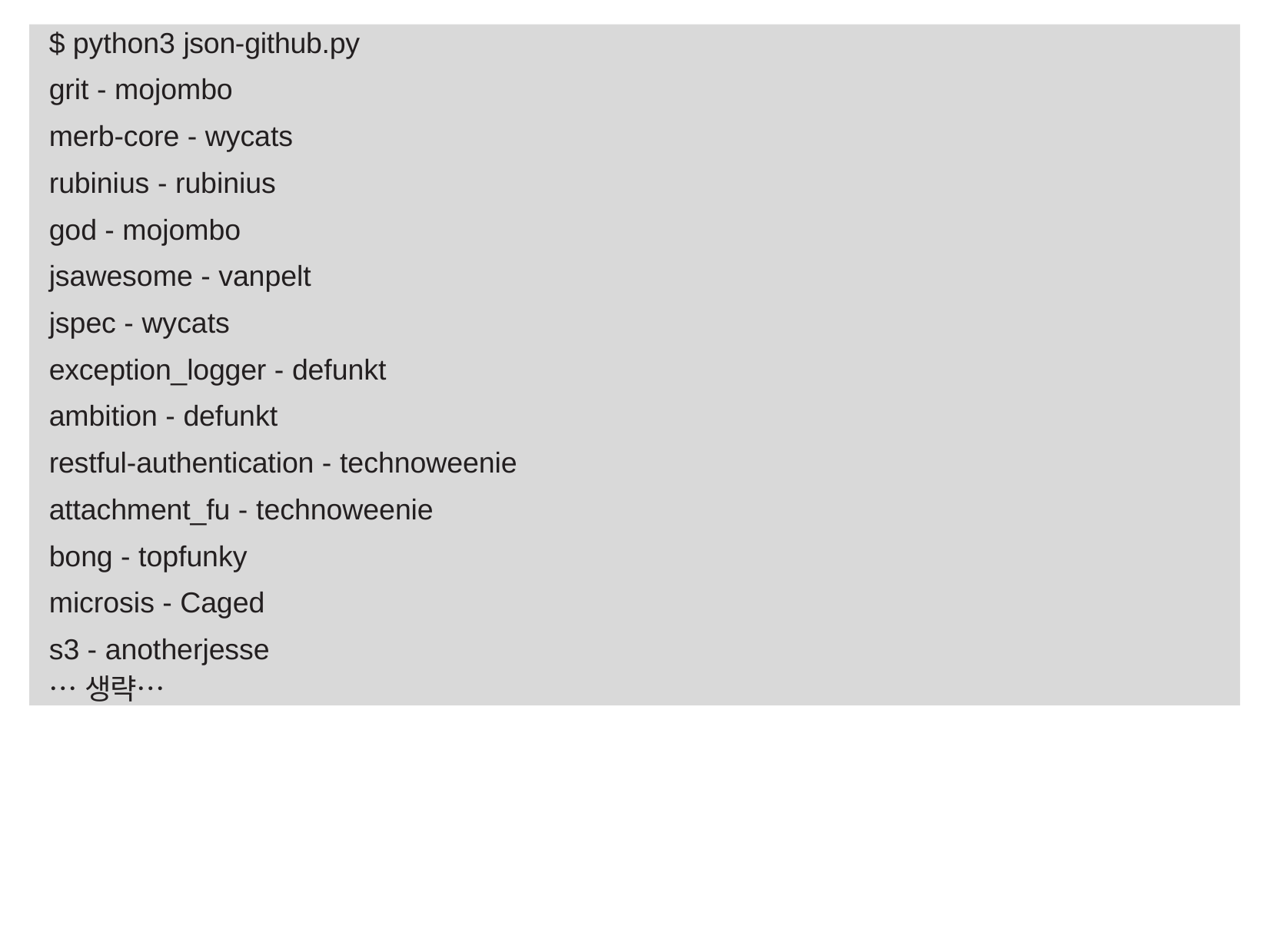

$ python3 json-github.py
grit - mojombo
merb-core - wycats
rubinius - rubinius
god - mojombo
jsawesome - vanpelt
jspec - wycats
exception_logger - defunkt
ambition - defunkt
restful-authentication - technoweenie
attachment_fu - technoweenie
bong - topfunky
microsis - Caged
s3 - anotherjesse
…생략…